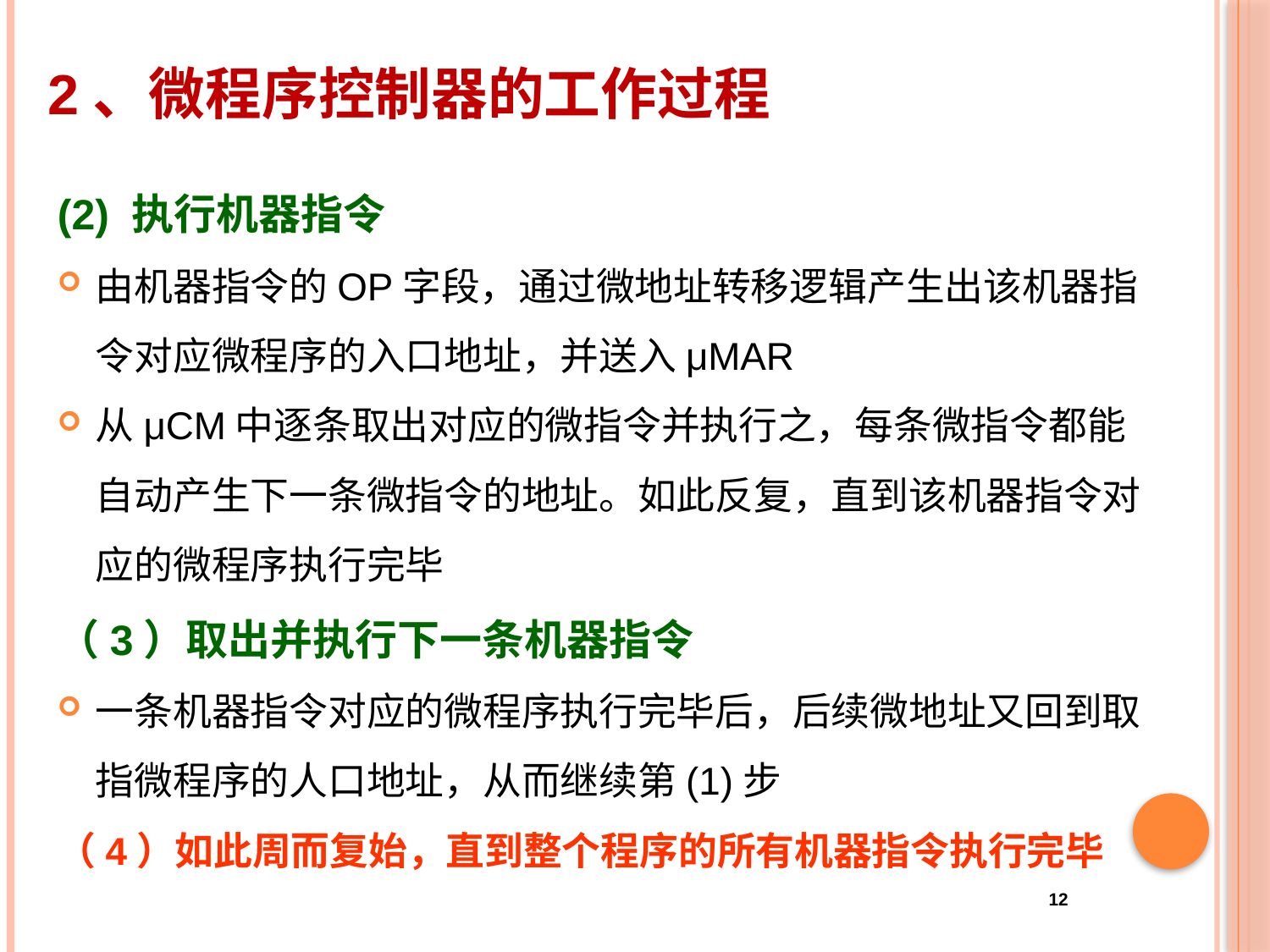

# 2、微程序控制器的工作过程
(2) 执行机器指令
由机器指令的OP字段，通过微地址转移逻辑产生出该机器指令对应微程序的入口地址，并送入μMAR
从μCM中逐条取出对应的微指令并执行之，每条微指令都能自动产生下一条微指令的地址。如此反复，直到该机器指令对应的微程序执行完毕
（3）取出并执行下一条机器指令
一条机器指令对应的微程序执行完毕后，后续微地址又回到取指微程序的人口地址，从而继续第(1)步
（4）如此周而复始，直到整个程序的所有机器指令执行完毕
12